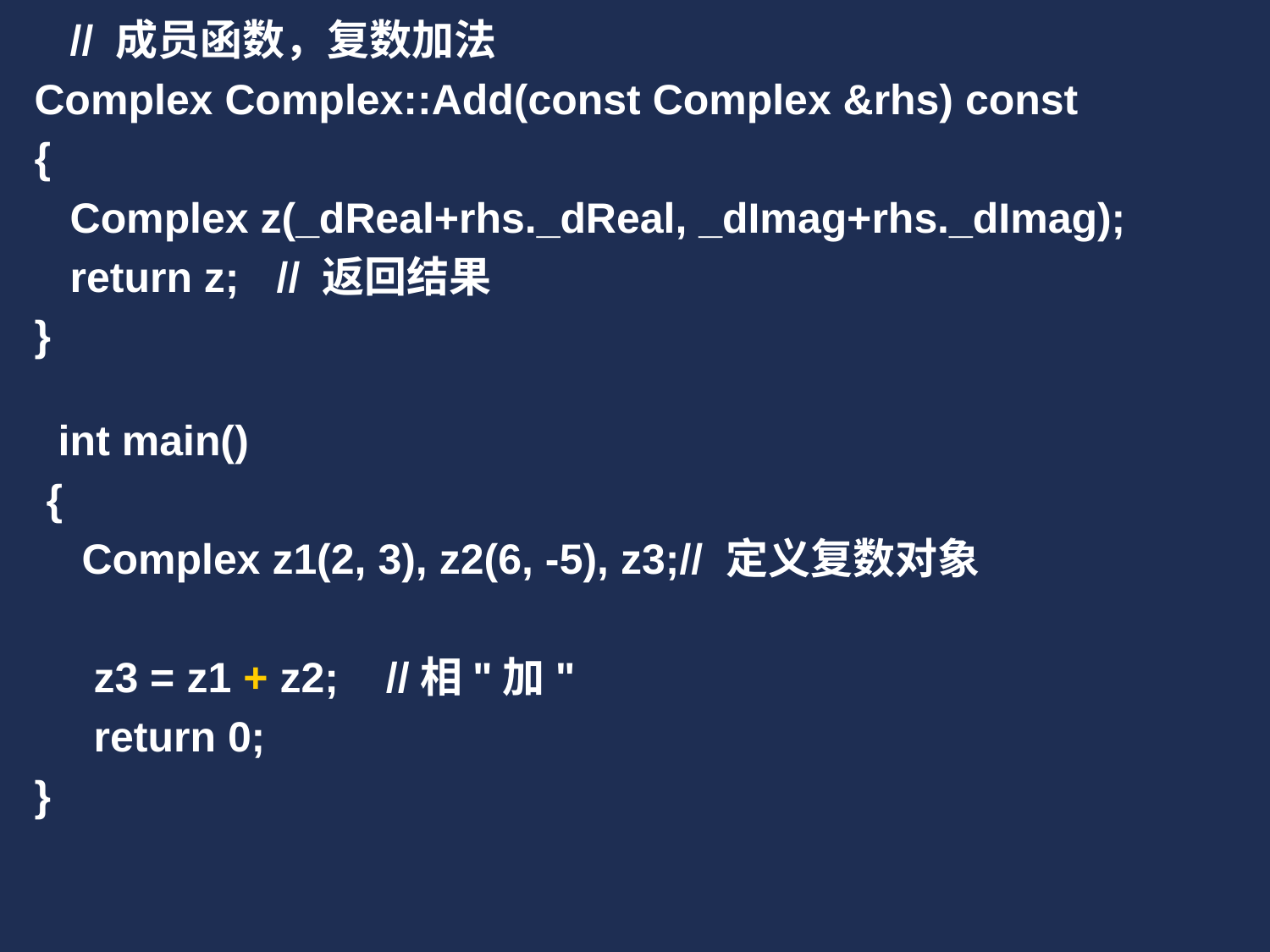

// 成员函数，复数加法
 Complex Complex::Add(const Complex &rhs) const
 {
    Complex z(_dReal+rhs._dReal, _dImag+rhs._dImag);
    return z;	// 返回结果
 }

   int main()
  {
     Complex z1(2, 3), z2(6, -5), z3;// 定义复数对象

      z3 = z1 + z2;    //相"加"
      return 0;
 }